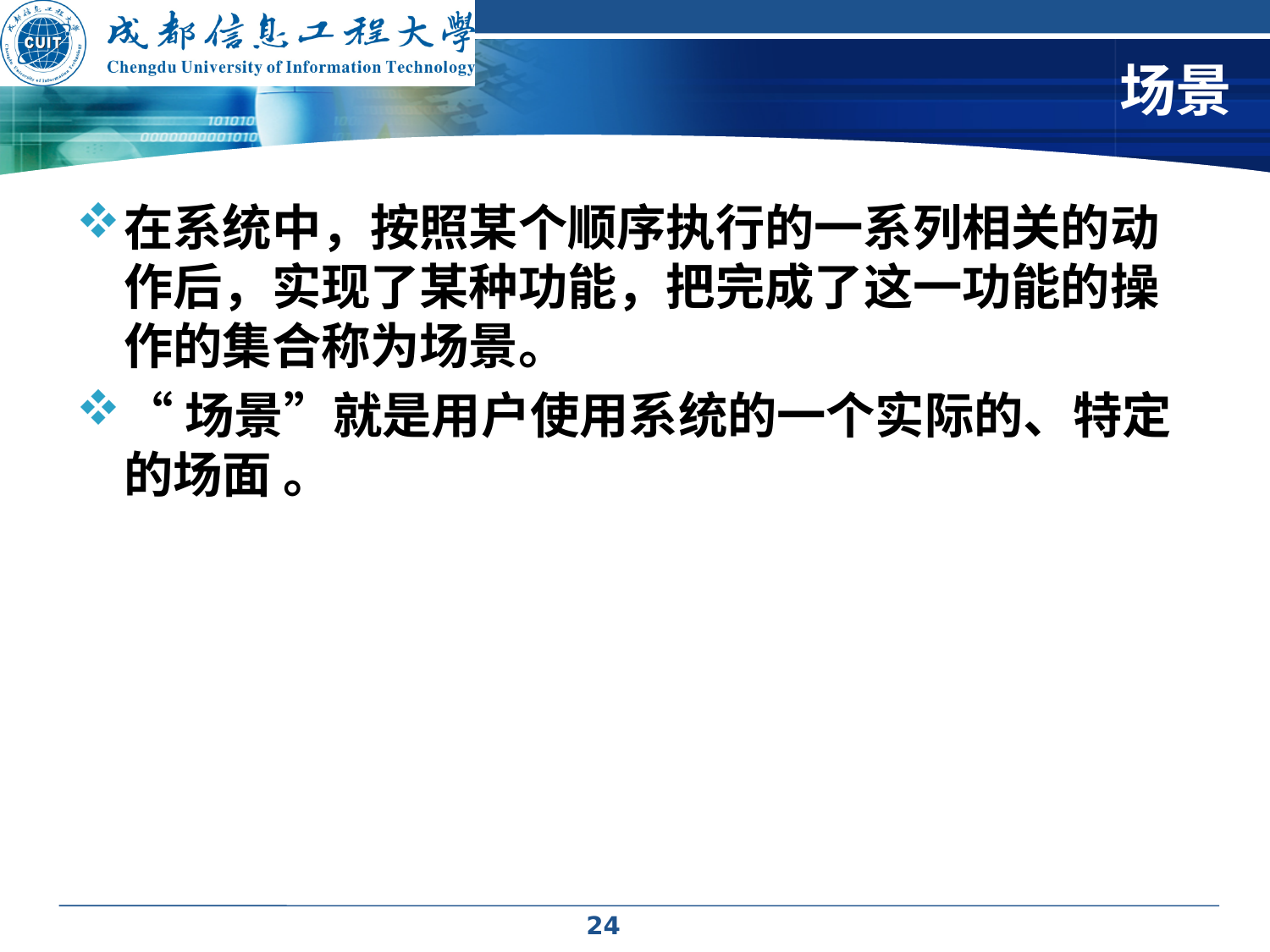

# 场景
在系统中，按照某个顺序执行的一系列相关的动作后，实现了某种功能，把完成了这一功能的操作的集合称为场景。
“场景”就是用户使用系统的一个实际的、特定的场面 。

24